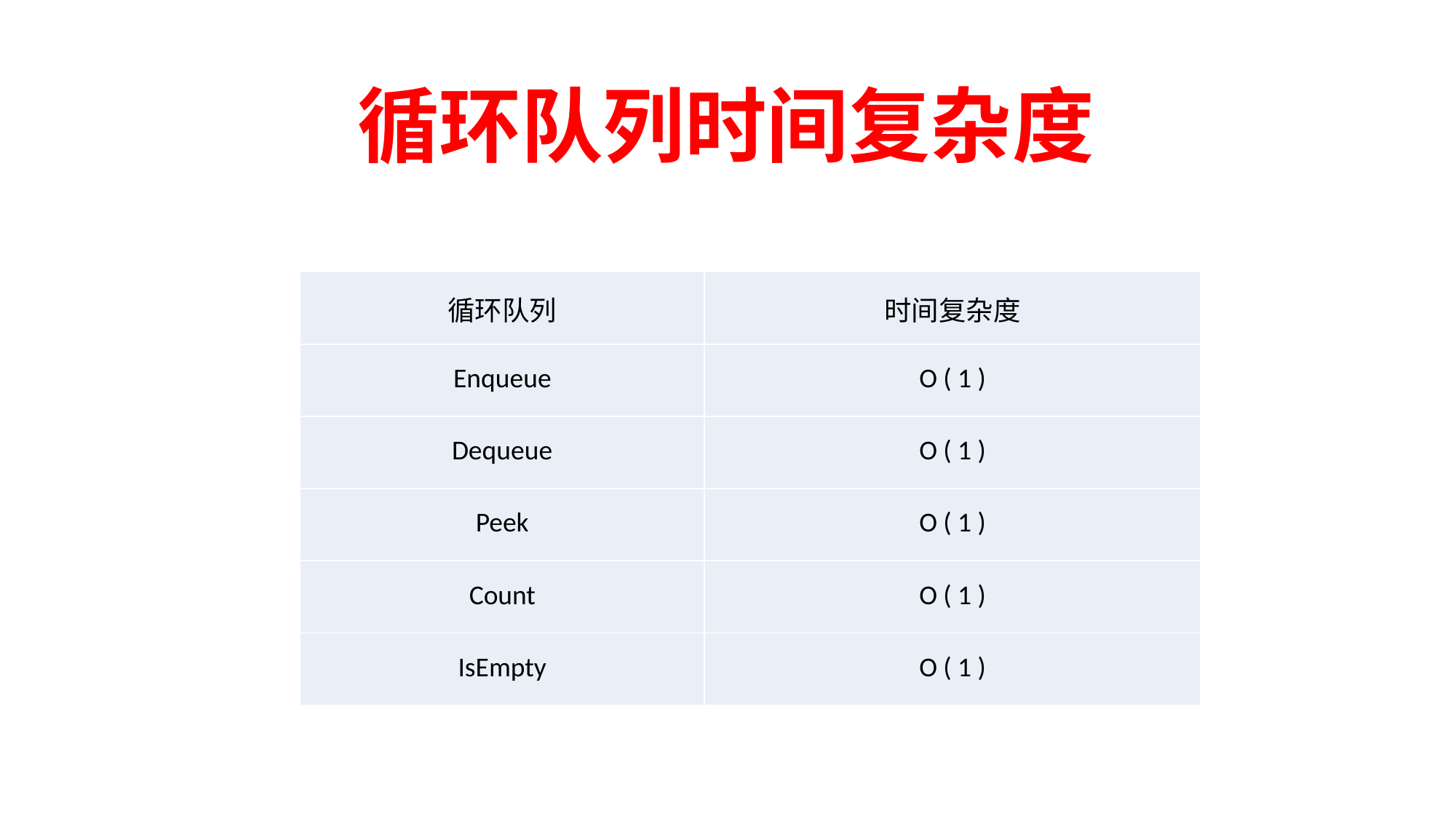

循环队列时间复杂度
| 循环队列 | 时间复杂度 |
| --- | --- |
| Enqueue | O ( 1 ) |
| Dequeue | O ( 1 ) |
| Peek | O ( 1 ) |
| Count | O ( 1 ) |
| IsEmpty | O ( 1 ) |